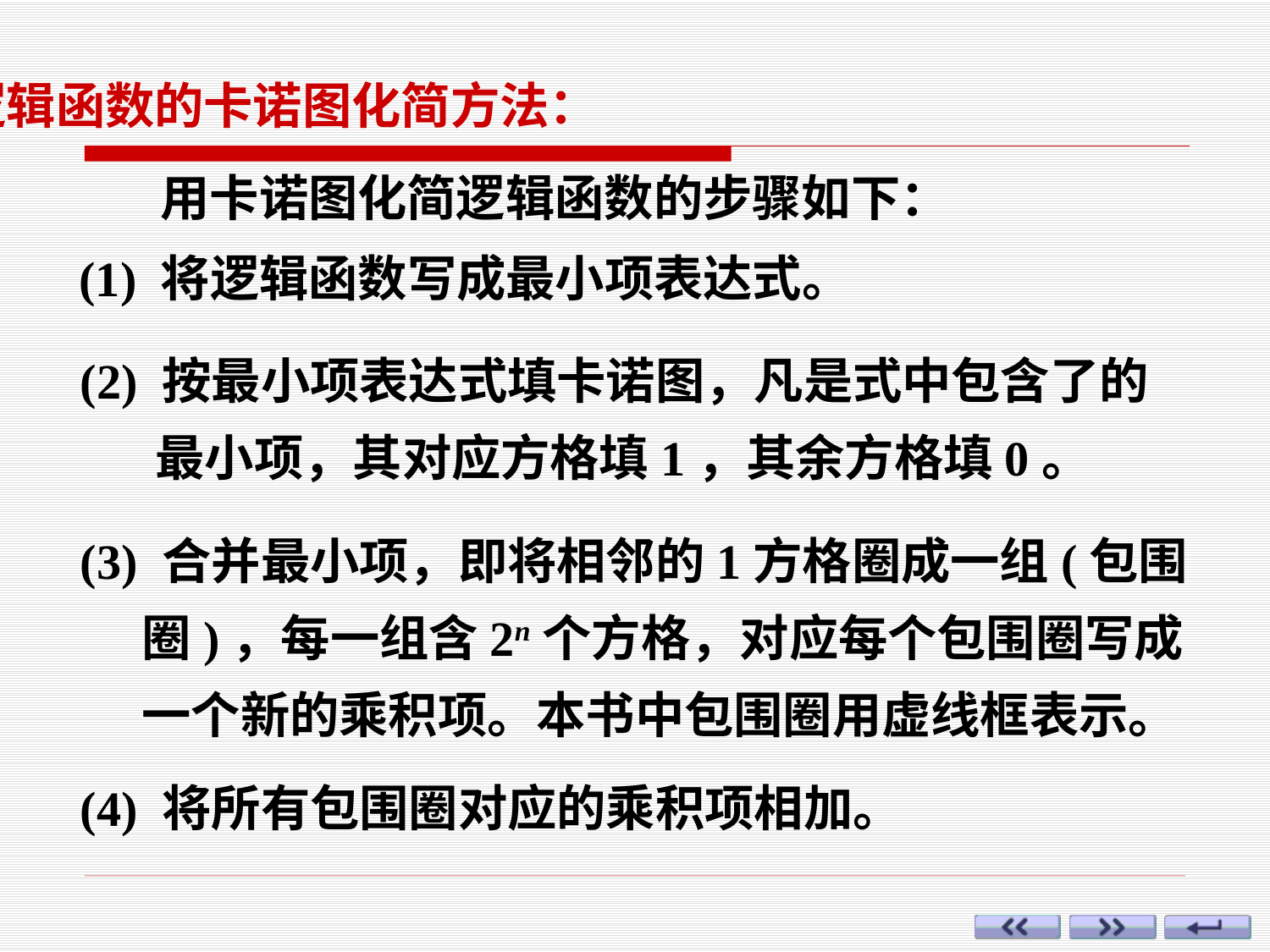

逻辑函数的卡诺图化简方法：
用卡诺图化简逻辑函数的步骤如下：
(1) 将逻辑函数写成最小项表达式。
(2) 按最小项表达式填卡诺图，凡是式中包含了的最小项，其对应方格填1，其余方格填0。
(3) 合并最小项，即将相邻的1方格圈成一组(包围圈)，每一组含2n个方格，对应每个包围圈写成一个新的乘积项。本书中包围圈用虚线框表示。
(4) 将所有包围圈对应的乘积项相加。